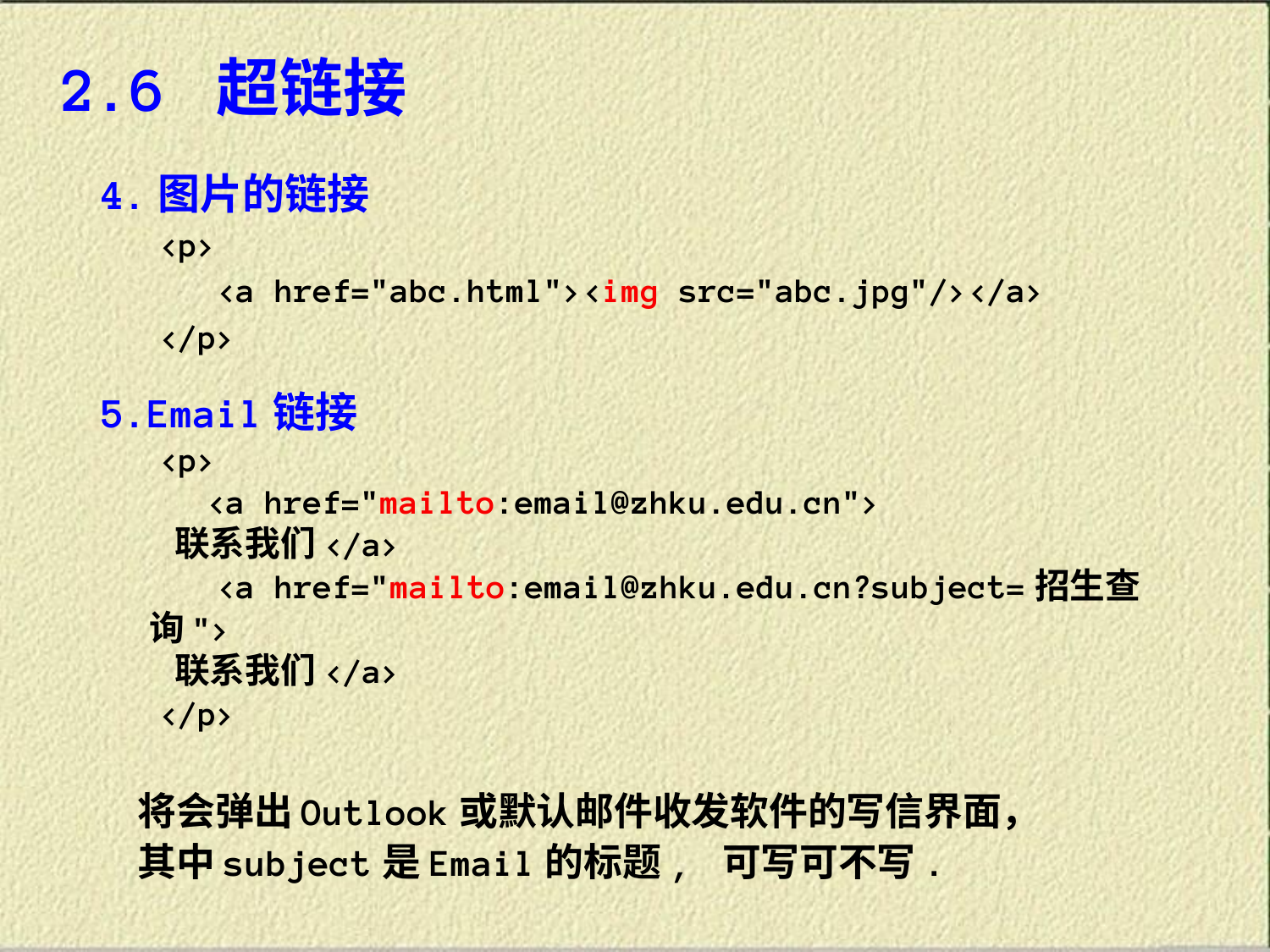

2.6 超链接
4.图片的链接
   <p>
      <a href="abc.html"><img src="abc.jpg"/></a>
   </p>
5.Email链接
   <p>
   <a href="mailto:email@zhku.edu.cn">
        联系我们</a>
      <a href="mailto:email@zhku.edu.cn?subject=招生查询">
        联系我们</a>
   </p>

   将会弹出Outlook或默认邮件收发软件的写信界面，
   其中subject是Email的标题, 可写可不写.